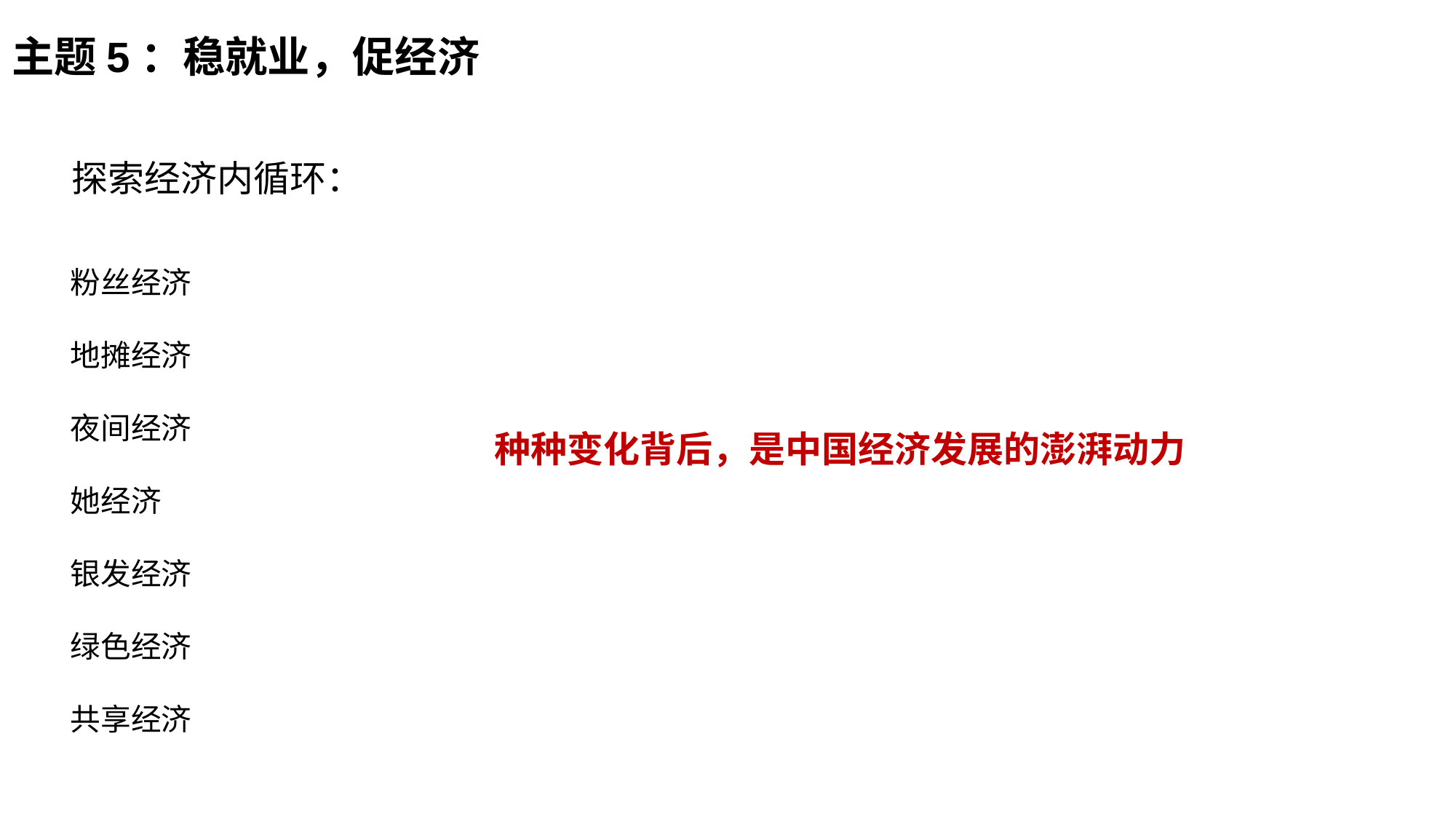

主题5：稳就业，促经济
探索经济内循环：
粉丝经济
地摊经济
夜间经济
她经济
银发经济
绿色经济
共享经济
种种变化背后，是中国经济发展的澎湃动力